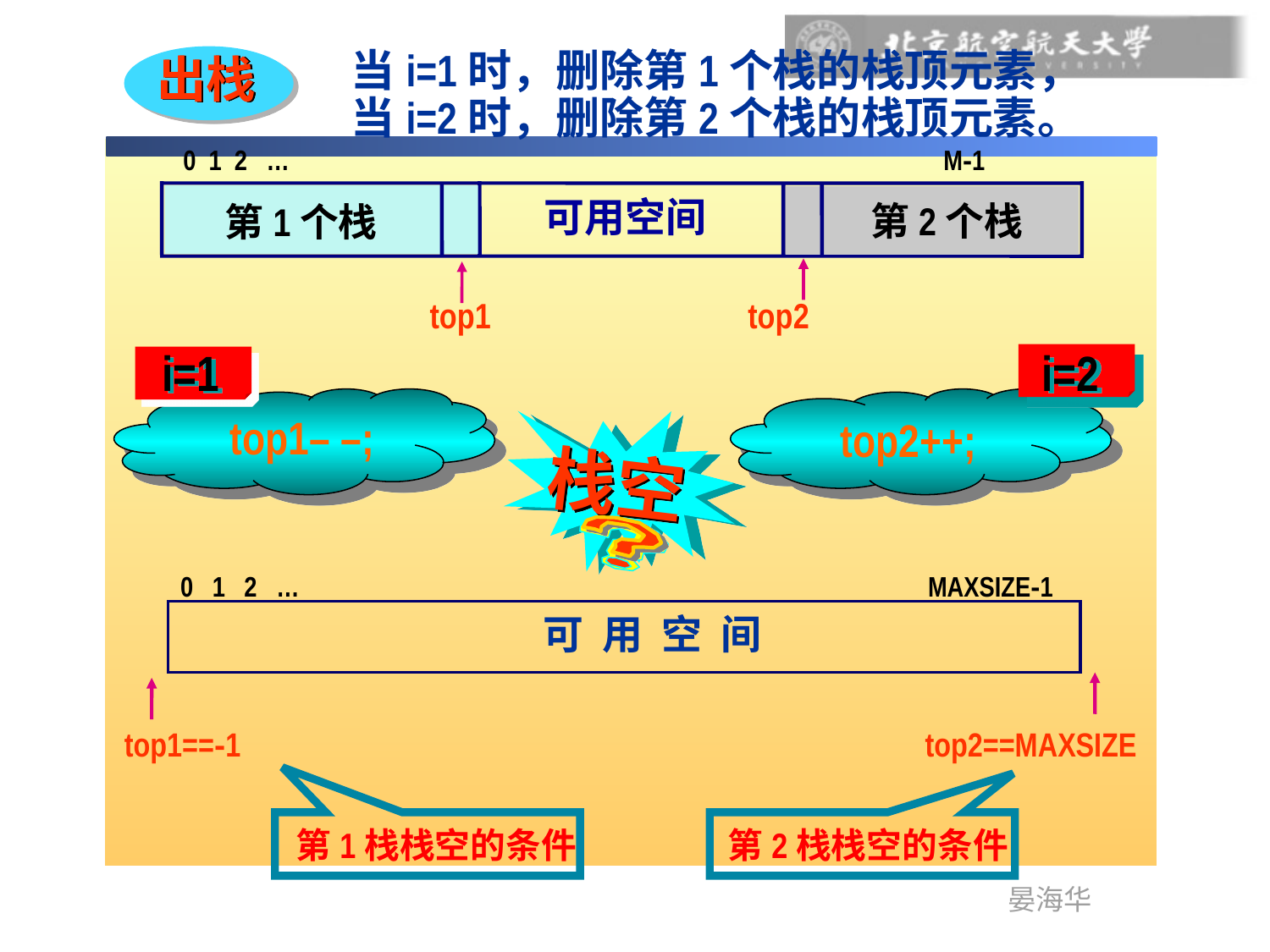

当i=1时，删除第1个栈的栈顶元素，
当i=2时，删除第2个栈的栈顶元素。

出栈
0  1  2   …                                                                                                       M-1

可用空间

第2个栈
第1个栈

top1                                top2
i=1

top1– –;
i=2

top2++;

栈空

0   1   2   …                                                                                                   MAXSIZE-1

可  用  空  间

top1==-1                                                                                          top2==MAXSIZE

第1栈栈空的条件

第2栈栈空的条件